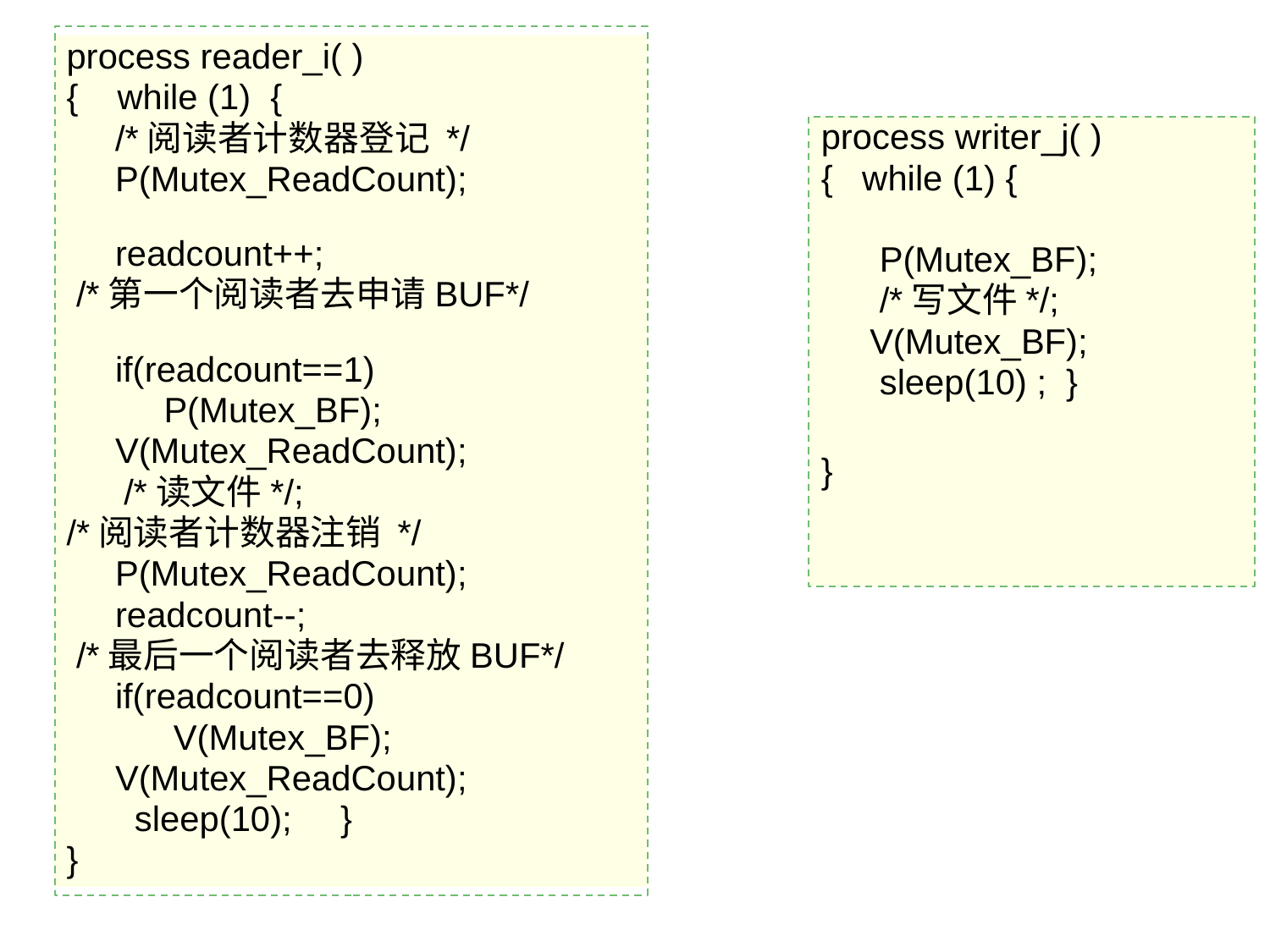

process reader_i( )
{    while (1)  {
     /*阅读者计数器登记 */
     P(Mutex_ReadCount);
     readcount++;
 /*第一个阅读者去申请BUF*/
     if(readcount==1)
          P(Mutex_BF);
     V(Mutex_ReadCount);
 	 /*读文件*/;
/*阅读者计数器注销 */
     P(Mutex_ReadCount);
     readcount--;
 /*最后一个阅读者去释放BUF*/
     if(readcount==0)
           V(Mutex_BF);
     V(Mutex_ReadCount);
       sleep(10);     }
}
process writer_j( )
{   while (1) {

      P(Mutex_BF);
      /*写文件*/;
     V(Mutex_BF);
      sleep(10) ;  }

}